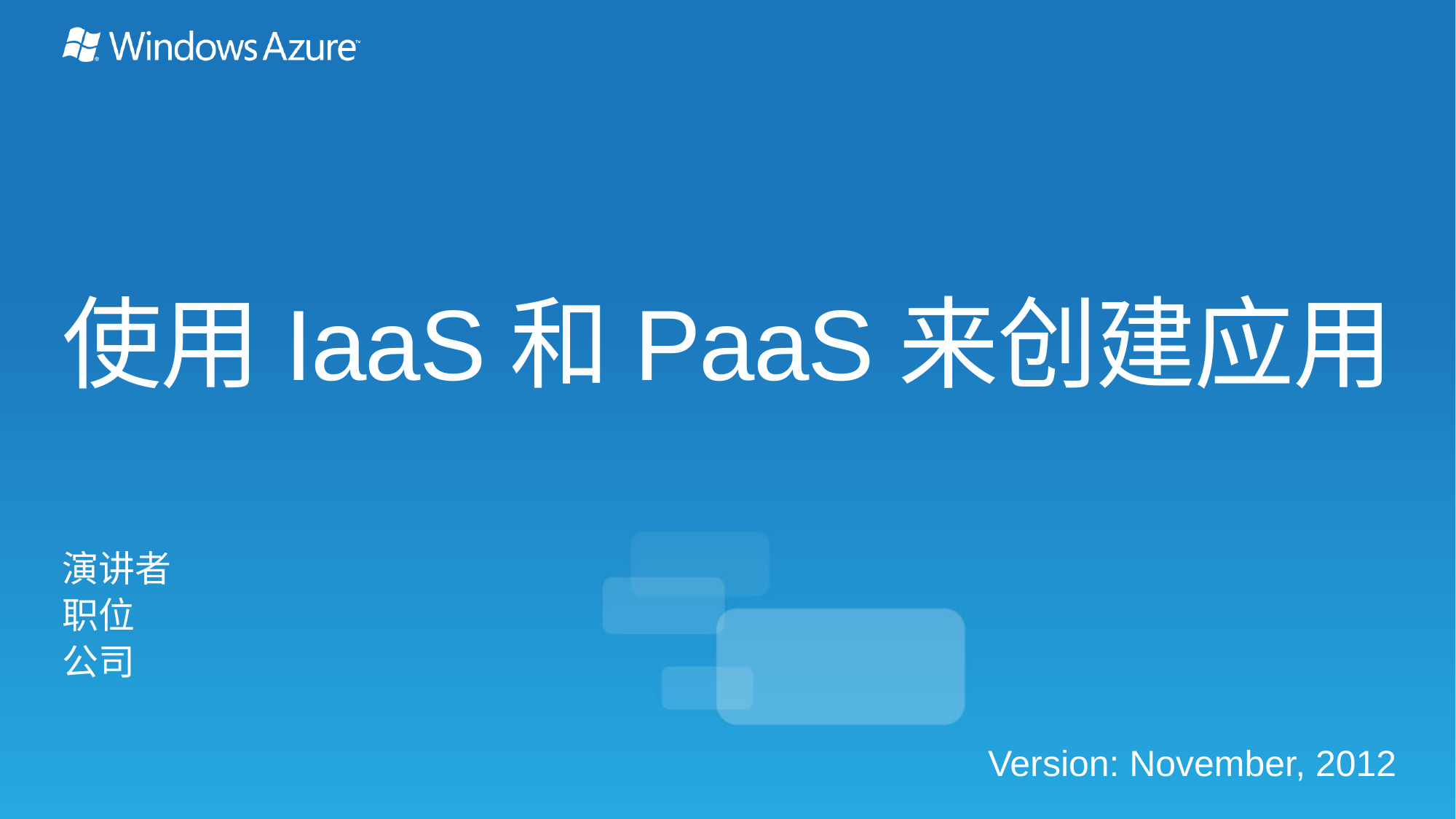

# 使用IaaS和PaaS来创建应用
演讲者
职位
公司
Version: November, 2012